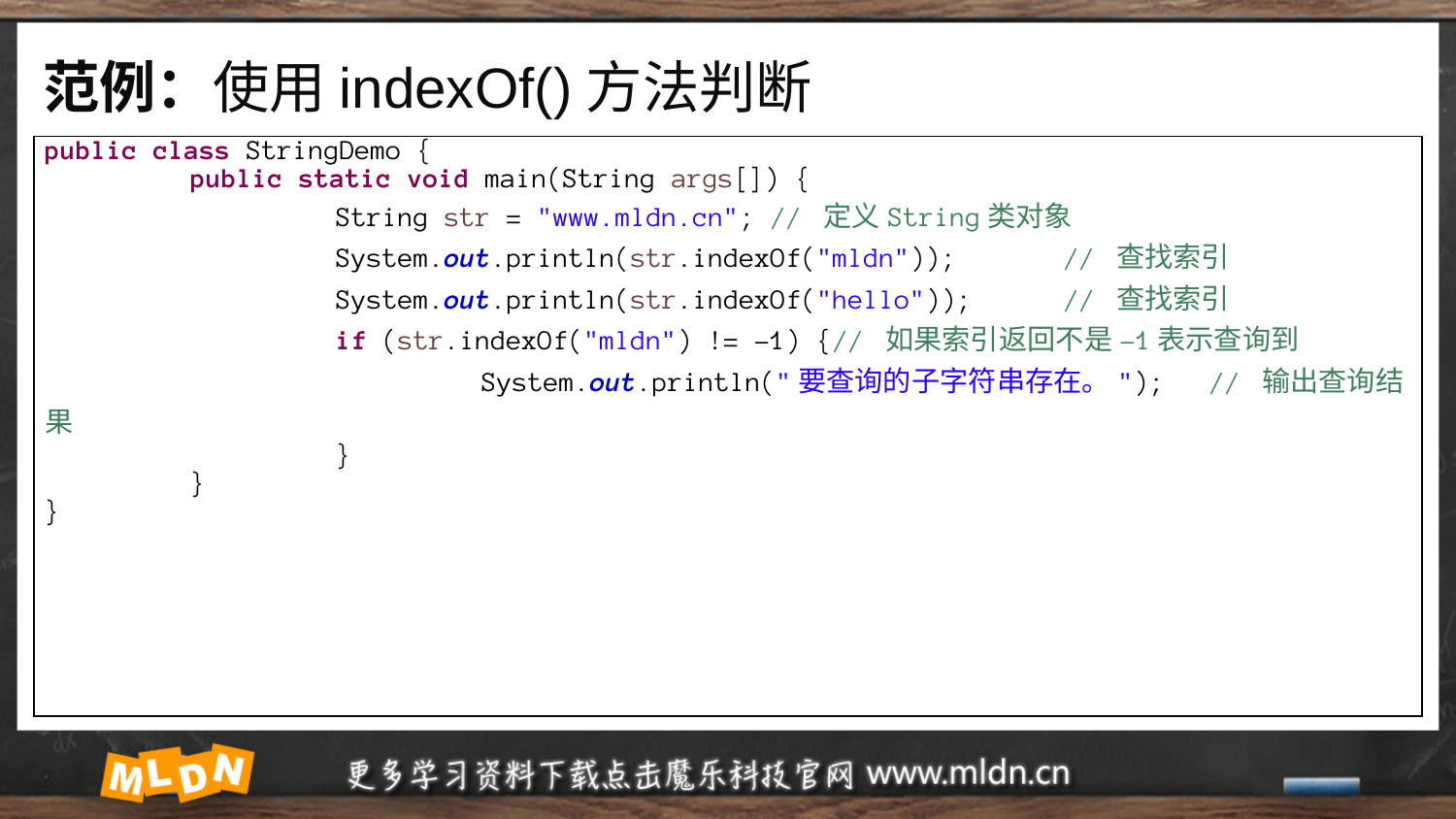

# 范例：使用indexOf()方法判断
| public class StringDemo { public static void main(String args[]) { String str = "www.mldn.cn"; // 定义String类对象 System.out.println(str.indexOf("mldn")); // 查找索引 System.out.println(str.indexOf("hello")); // 查找索引 if (str.indexOf("mldn") != -1) {// 如果索引返回不是-1表示查询到 System.out.println("要查询的子字符串存在。"); // 输出查询结果 } } } |
| --- |